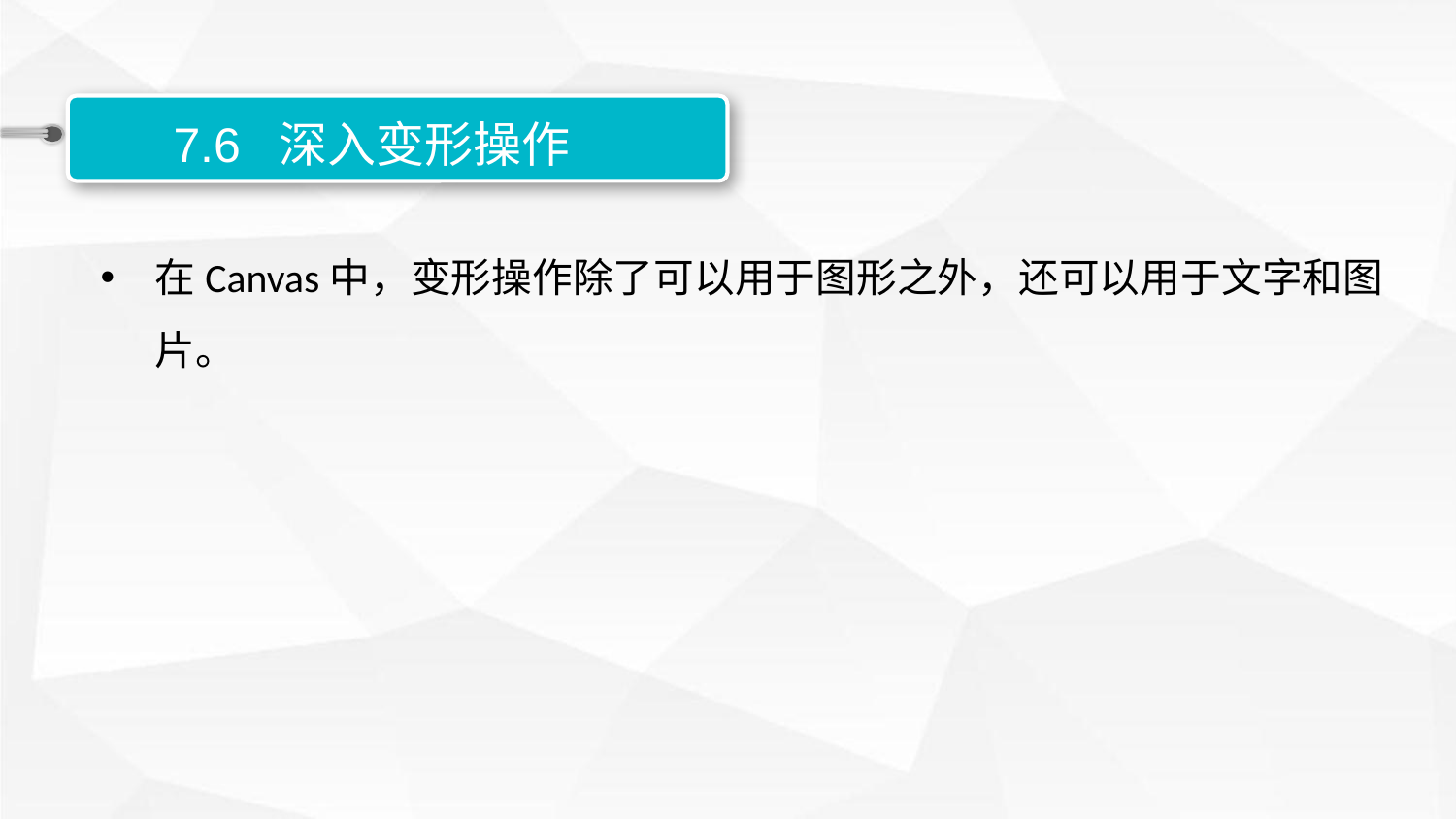

7.6  深入变形操作

在Canvas中，变形操作除了可以用于图形之外，还可以用于文字和图片。